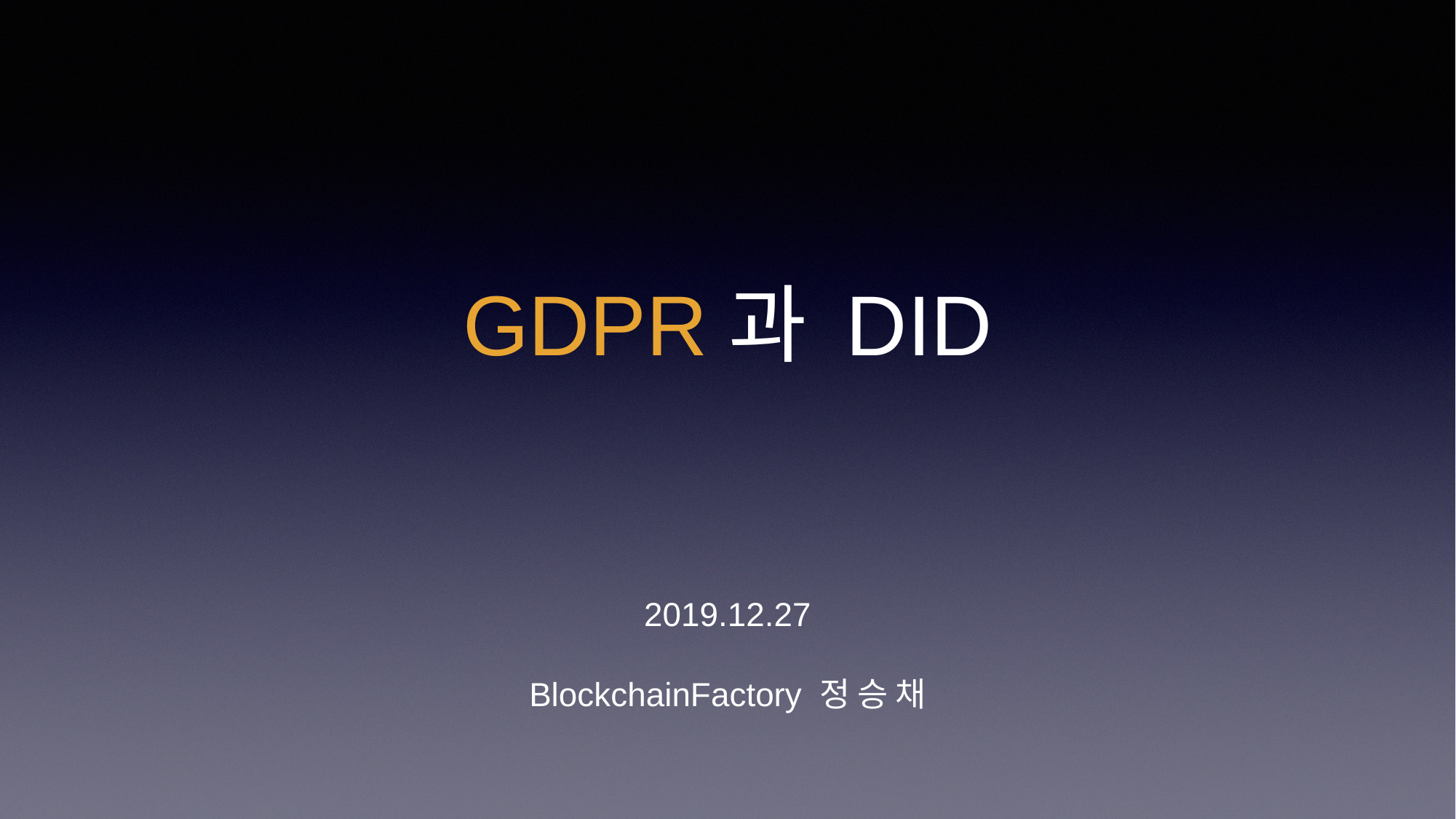

# GDPR과 DID
2019.12.27

BlockchainFactory 정 승 채